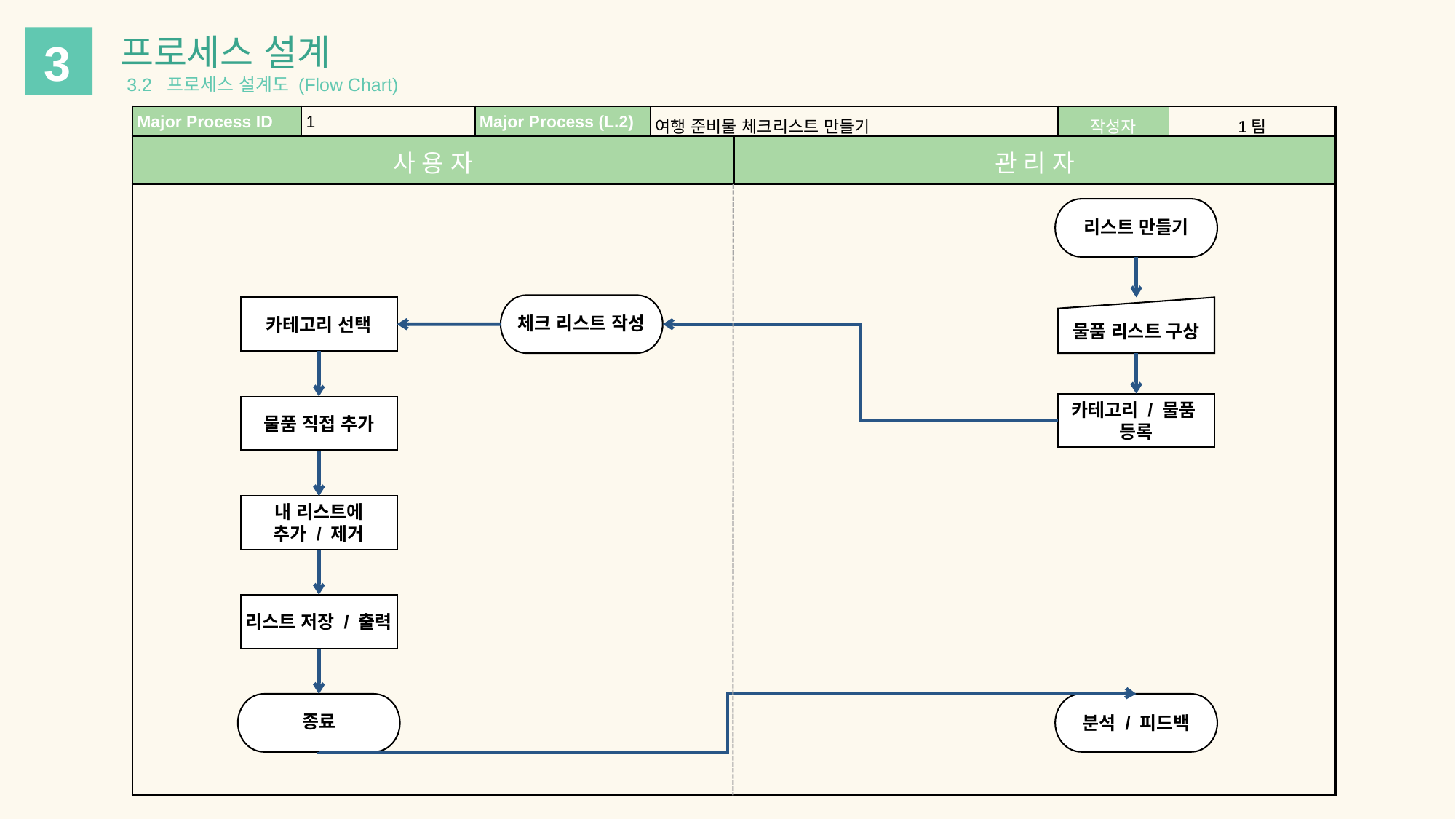

프로세스 설계
3.2  프로세스 설계도 (Flow Chart)

3
| Major Process ID | 1 | Major Process (L.2) | 여행 준비물 체크리스트 만들기 | 작성자 | 1팀 |
| --- | --- | --- | --- | --- | --- |
| 사 용 자 | 관 리 자 |
| --- | --- |
|  |
| --- |
리스트 만들기
체크 리스트 작성
카테고리 선택
물품 리스트 구상
카테고리 / 물품
등록
물품 직접 추가
내 리스트에
추가 / 제거
리스트 저장 / 출력
종료
분석 / 피드백